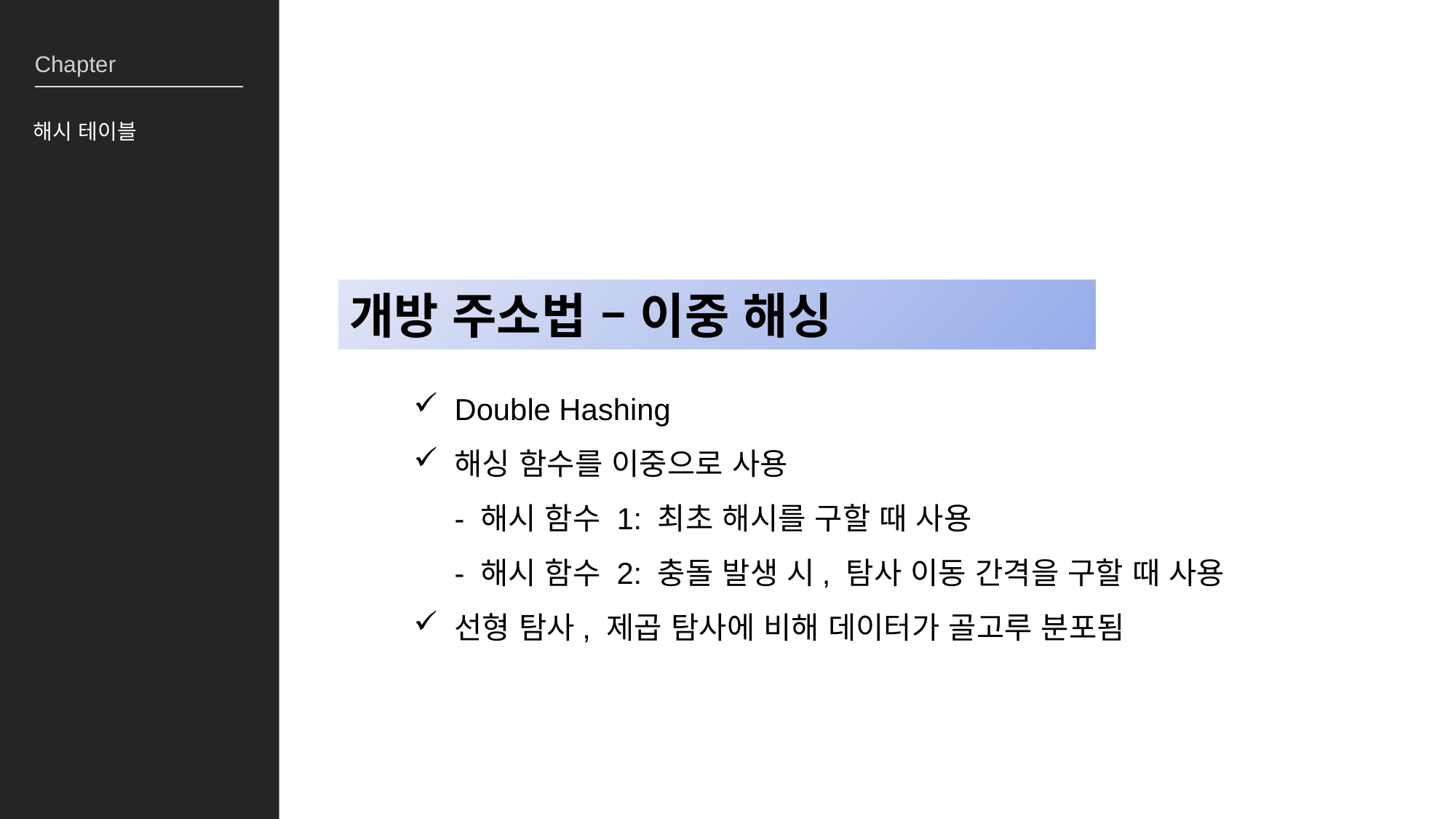

해시 테이블
개방 주소법 – 이중 해싱
Double Hashing
해싱 함수를 이중으로 사용
- 해시 함수 1: 최초 해시를 구할 때 사용
- 해시 함수 2: 충돌 발생 시, 탐사 이동 간격을 구할 때 사용
선형 탐사, 제곱 탐사에 비해 데이터가 골고루 분포됨